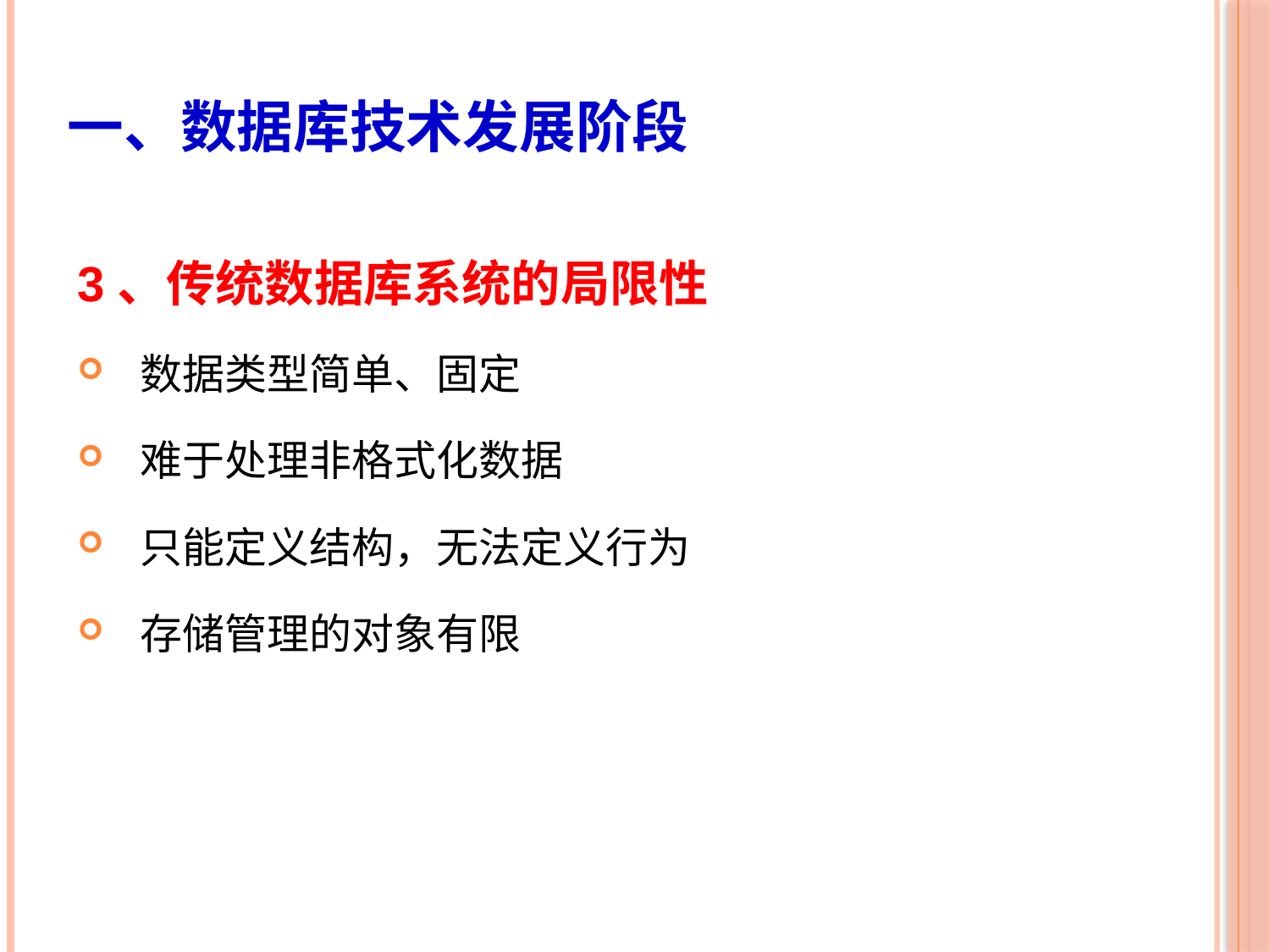

一、数据库技术发展阶段
3、传统数据库系统的局限性
数据类型简单、固定
难于处理非格式化数据
只能定义结构，无法定义行为
存储管理的对象有限